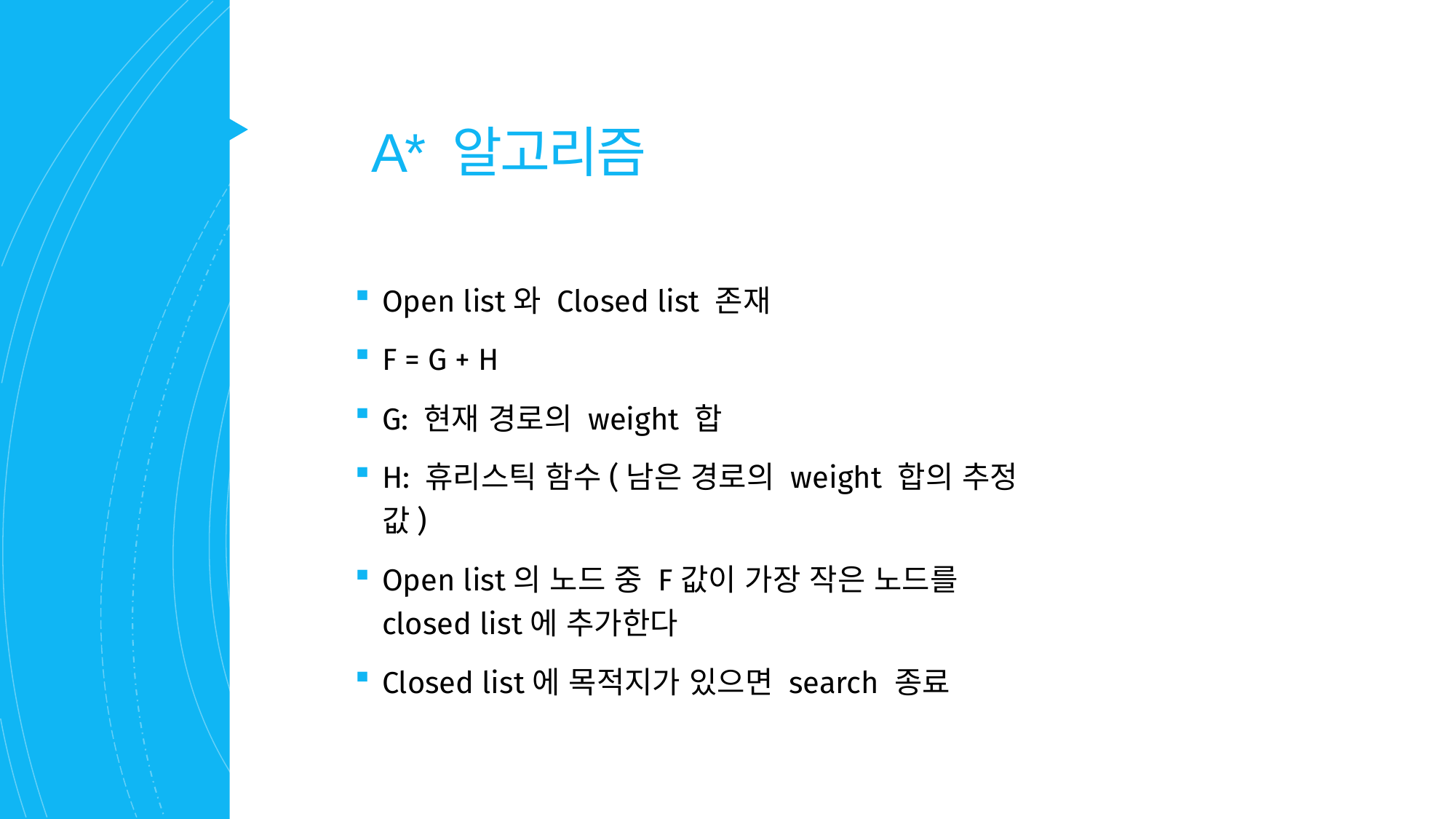

# A* 알고리즘

Open list와 Closed list 존재
F = G + H
G: 현재 경로의 weight 합
H: 휴리스틱 함수(남은 경로의 weight 합의 추정 값)
Open list의 노드 중 F값이 가장 작은 노드를 closed list에 추가한다
Closed list에 목적지가 있으면 search 종료